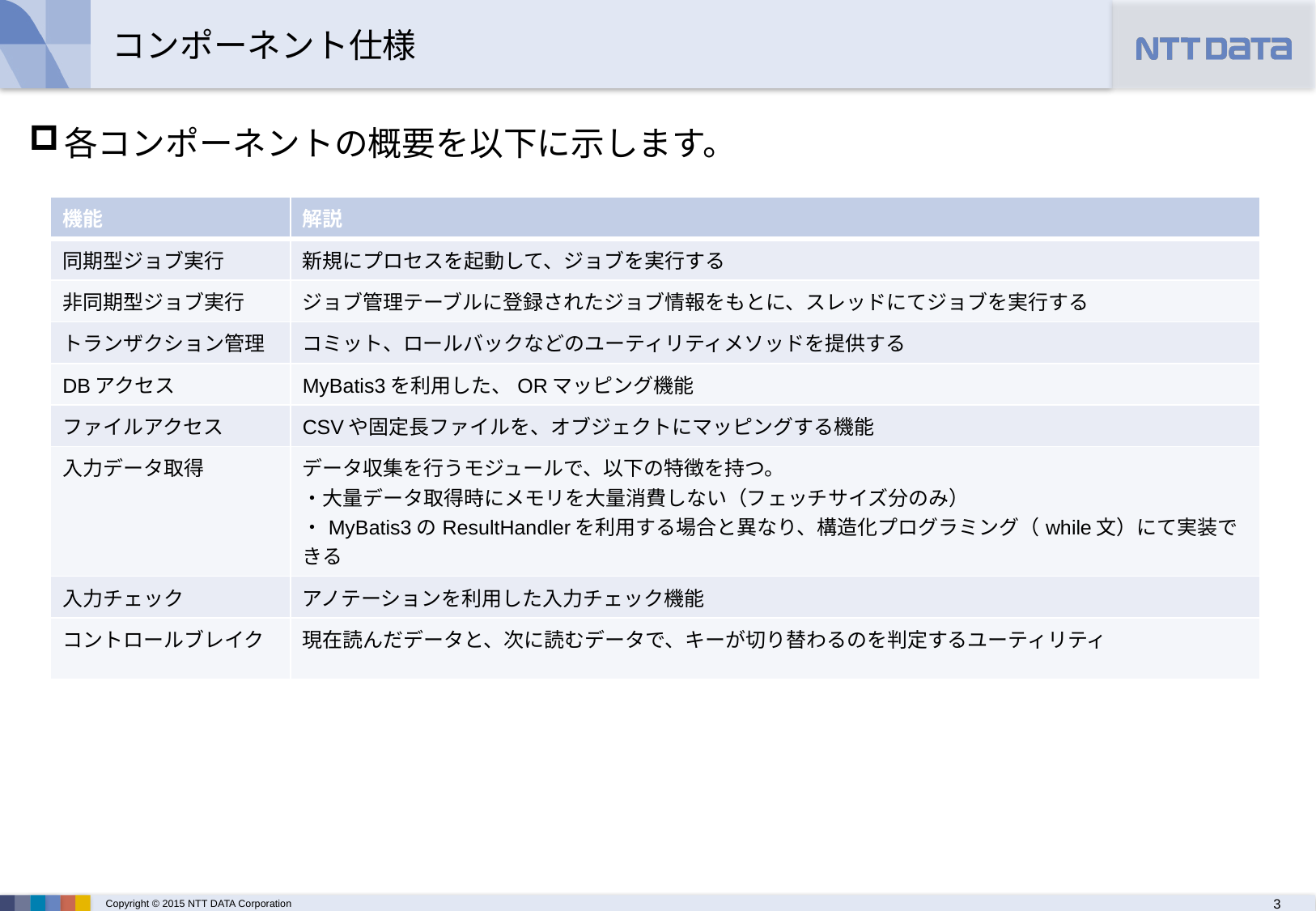

# コンポーネント仕様
各コンポーネントの概要を以下に示します。
| 機能 | 解説 |
| --- | --- |
| 同期型ジョブ実行 | 新規にプロセスを起動して、ジョブを実行する |
| 非同期型ジョブ実行 | ジョブ管理テーブルに登録されたジョブ情報をもとに、スレッドにてジョブを実行する |
| トランザクション管理 | コミット、ロールバックなどのユーティリティメソッドを提供する |
| DBアクセス | MyBatis3を利用した、ORマッピング機能 |
| ファイルアクセス | CSVや固定長ファイルを、オブジェクトにマッピングする機能 |
| 入力データ取得 | データ収集を行うモジュールで、以下の特徴を持つ。 ・大量データ取得時にメモリを大量消費しない（フェッチサイズ分のみ） ・MyBatis3のResultHandlerを利用する場合と異なり、構造化プログラミング（while文）にて実装できる |
| 入力チェック | アノテーションを利用した入力チェック機能 |
| コントロールブレイク | 現在読んだデータと、次に読むデータで、キーが切り替わるのを判定するユーティリティ |